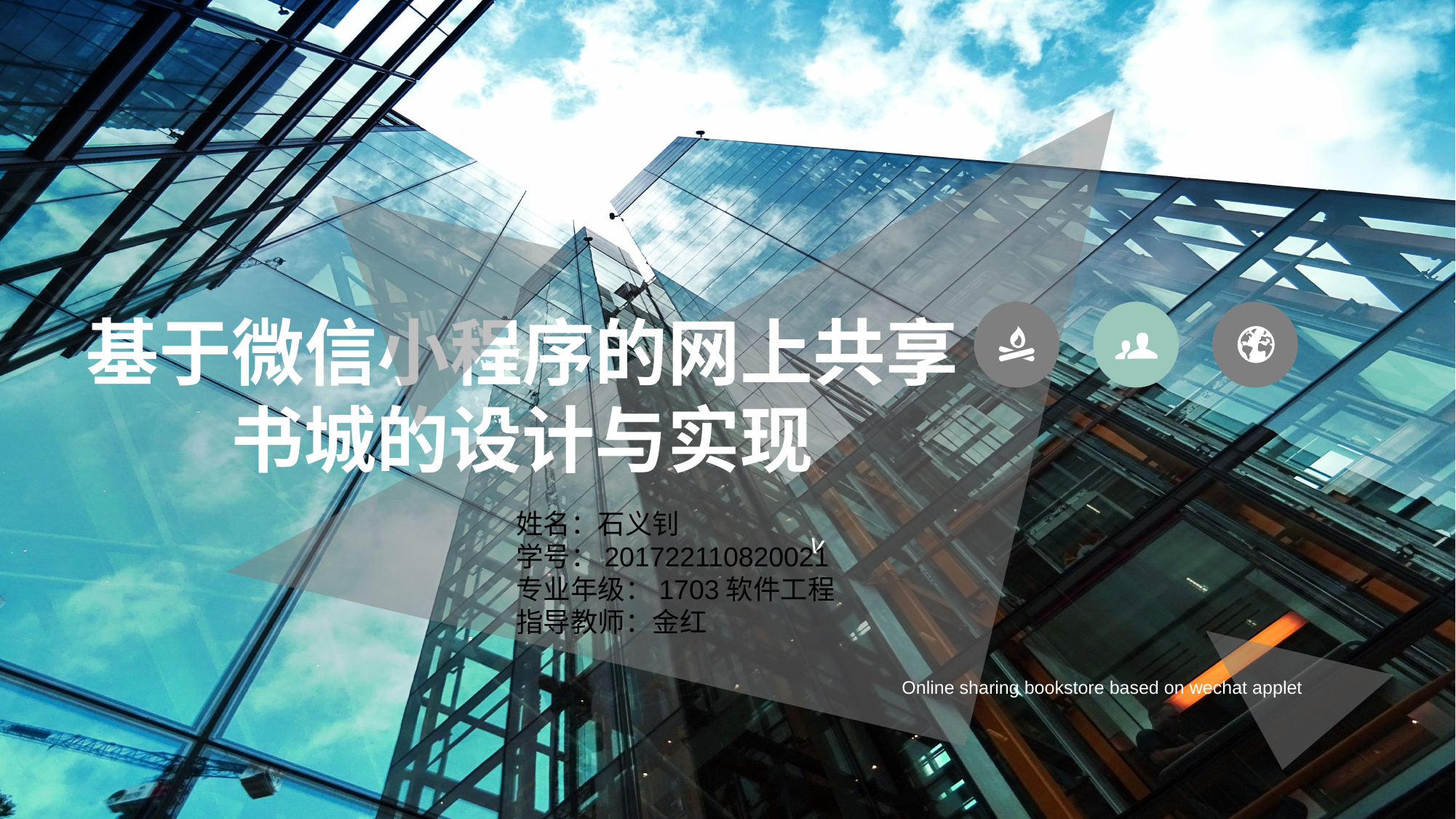

v

基于微信小程序的网上共享书城的设计与实现
姓名：石义钊
学号：201722110820021
专业年级：1703软件工程
指导教师：金红

Online sharing bookstore based on wechat applet